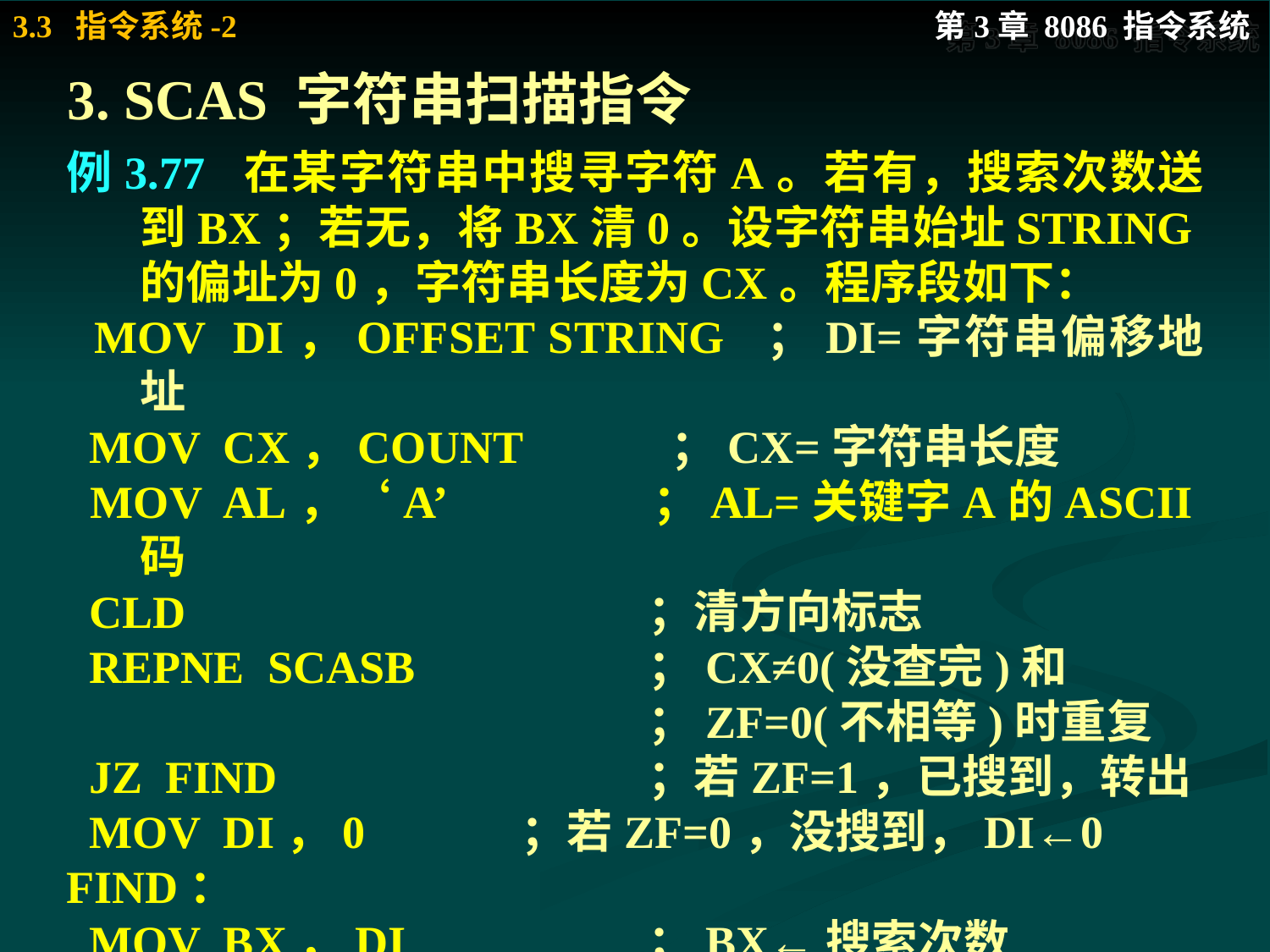

# 3. SCAS 字符串扫描指令
例3.77  在某字符串中搜寻字符A。若有，搜索次数送到BX；若无，将BX清0。设字符串始址STRING的偏址为0，字符串长度为CX。程序段如下：
  MOV  DI，OFFSET STRING  ；DI=字符串偏移地址
  MOV  CX，COUNT	 ；CX=字符串长度
  MOV  AL，‘A’		；AL=关键字A的ASCII码
  CLD				；清方向标志
  REPNE  SCASB		；CX≠0(没查完)和
					；ZF=0(不相等)时重复
  JZ  FIND			；若ZF=1，已搜到，转出
  MOV  DI，0		；若ZF=0，没搜到，DI←0
FIND：
  MOV  BX，DI		；BX←搜索次数
  HLT				；停机